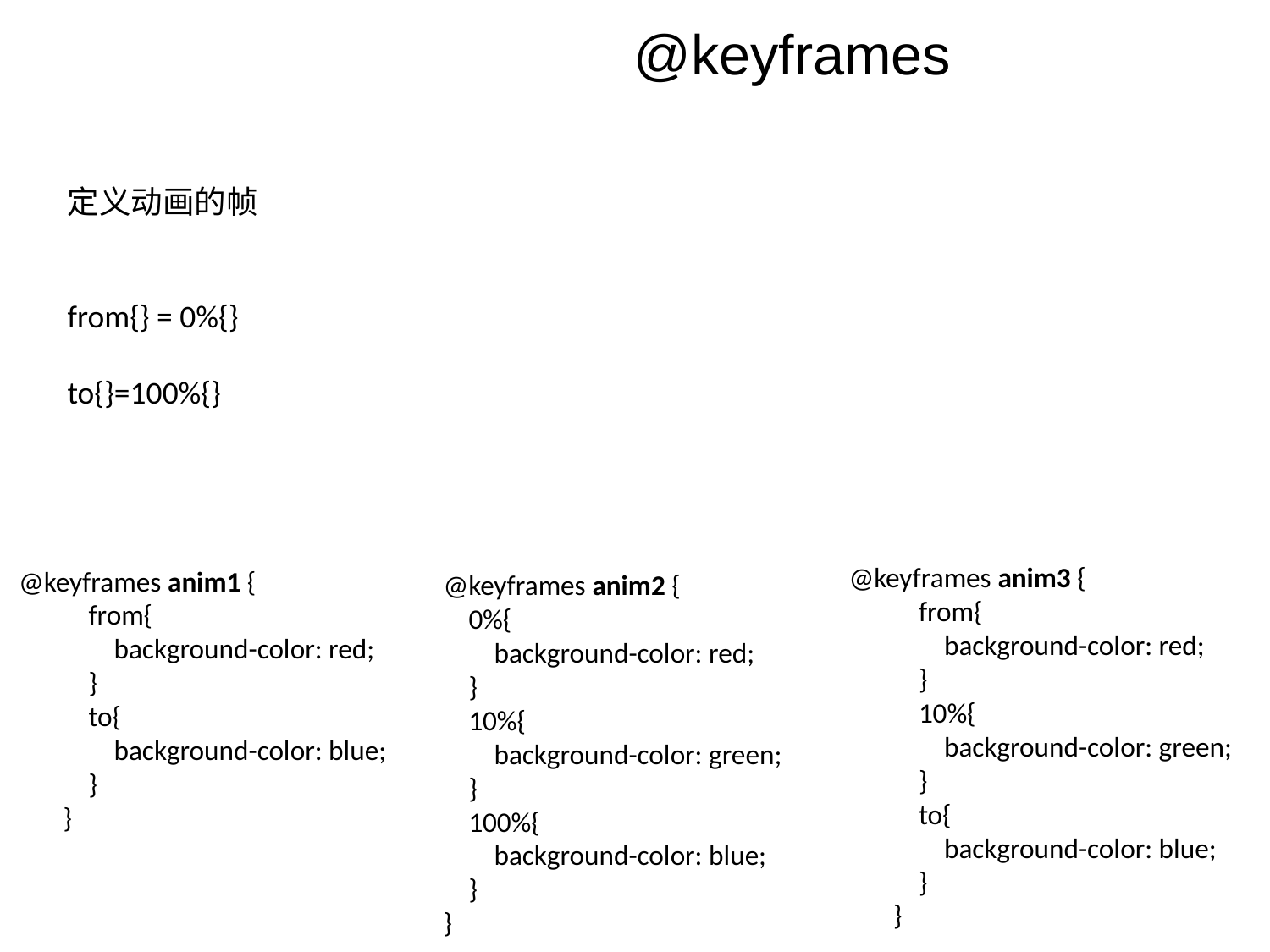

# @keyframes
定义动画的帧

from{} = 0%{}

to{}=100%{}

        @keyframes anim2 {
            0%{
                background-color: red;
            }
            10%{
                background-color: green;
            }
            100%{
                background-color: blue;
            }
        }
 @keyframes anim3 {
            from{
                background-color: red;
            }
            10%{
                background-color: green;
            }
            to{
                background-color: blue;
            }
        }
 @keyframes anim1 {
            from{
                background-color: red;
            }
            to{
                background-color: blue;
            }
        }